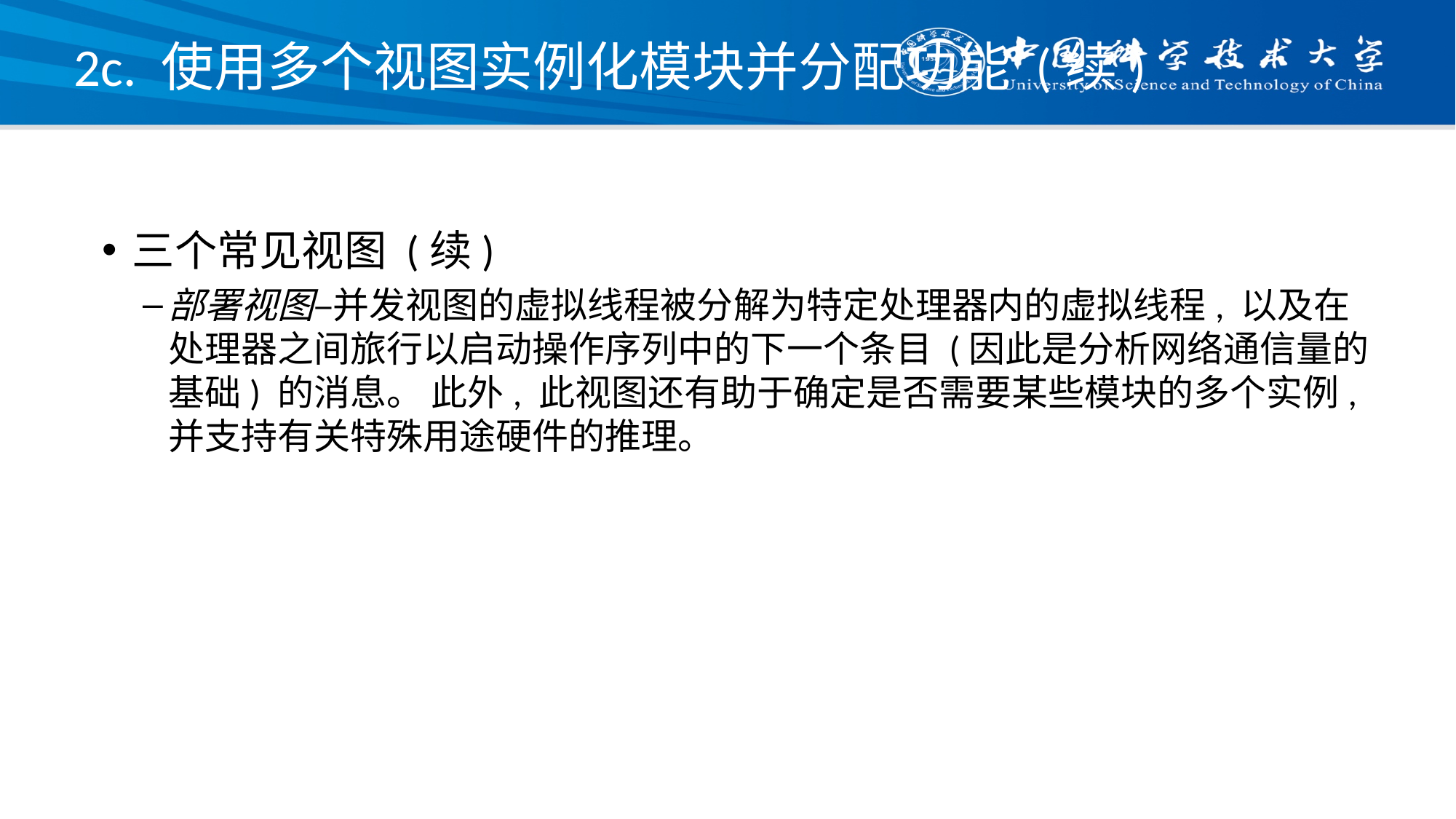

# 2c. 使用多个视图实例化模块并分配功能 (续)
三个常见视图 (续)
部署视图–并发视图的虚拟线程被分解为特定处理器内的虚拟线程, 以及在处理器之间旅行以启动操作序列中的下一个条目 (因此是分析网络通信量的基础) 的消息。 此外, 此视图还有助于确定是否需要某些模块的多个实例, 并支持有关特殊用途硬件的推理。